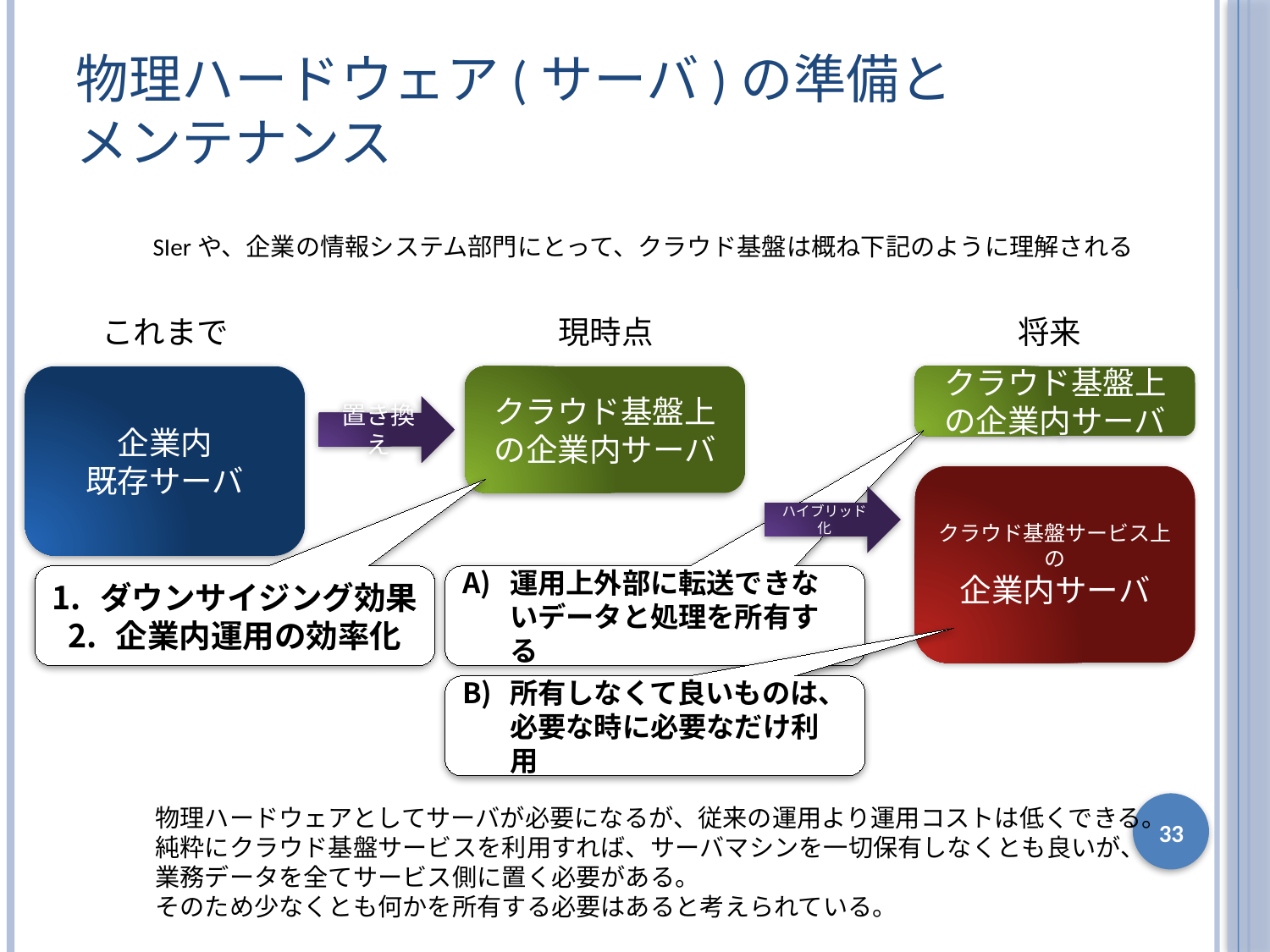

# 物理ハードウェア(サーバ)の準備と メンテナンス
SIerや、企業の情報システム部門にとって、クラウド基盤は概ね下記のように理解される
これまで
現時点
将来
企業内
既存サーバ
クラウド基盤上の企業内サーバ
クラウド基盤上の企業内サーバ
置き換え
クラウド基盤サービス上の
企業内サーバ
ハイブリッド化
ダウンサイジング効果
企業内運用の効率化
運用上外部に転送できないデータと処理を所有する
所有しなくて良いものは、
必要な時に必要なだけ利用
33
物理ハードウェアとしてサーバが必要になるが、従来の運用より運用コストは低くできる。
純粋にクラウド基盤サービスを利用すれば、サーバマシンを一切保有しなくとも良いが、
業務データを全てサービス側に置く必要がある。
そのため少なくとも何かを所有する必要はあると考えられている。